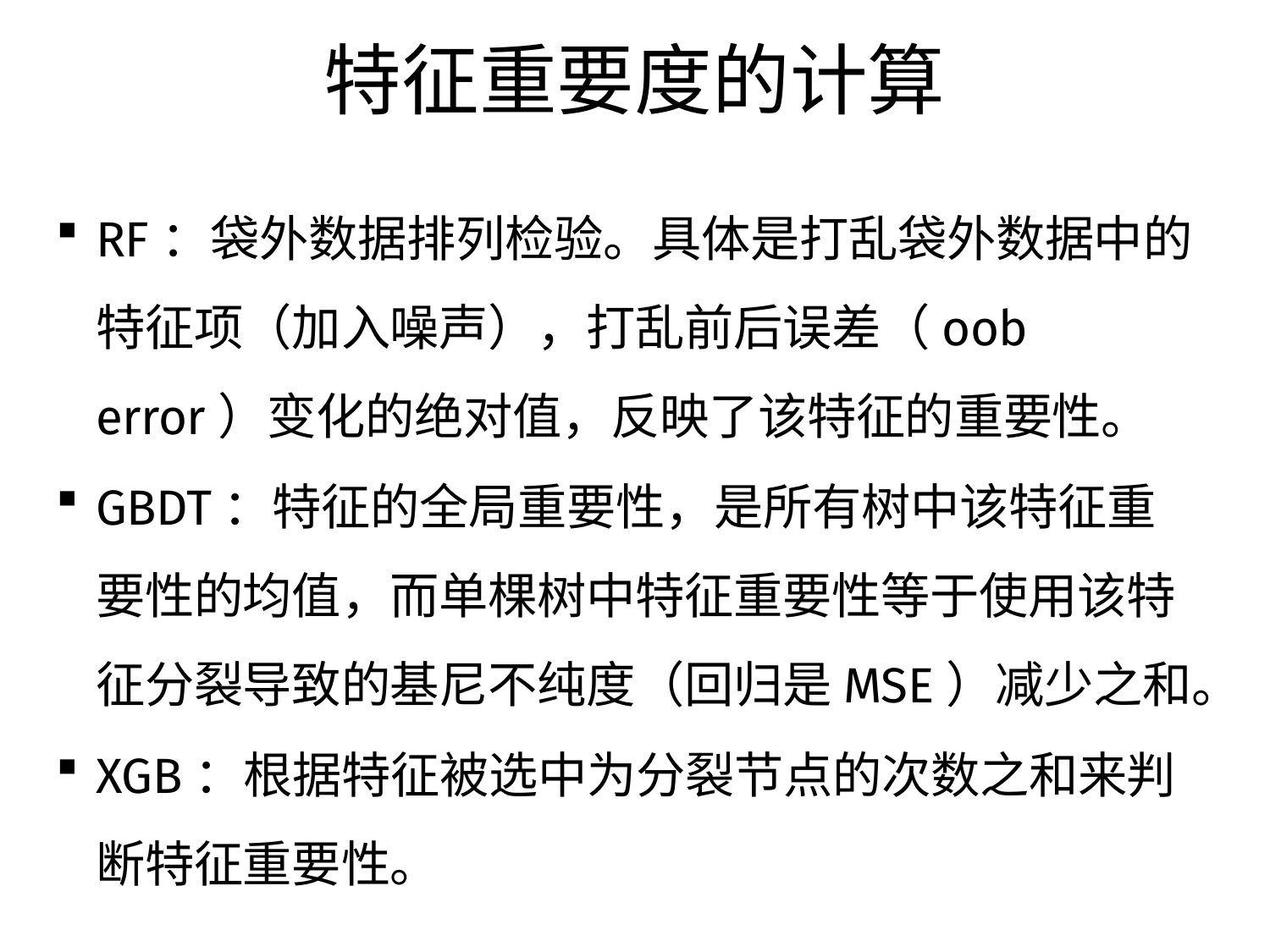

# 特征重要度的计算
RF：袋外数据排列检验。具体是打乱袋外数据中的特征项（加入噪声），打乱前后误差（oob error）变化的绝对值，反映了该特征的重要性。
GBDT：特征的全局重要性，是所有树中该特征重要性的均值，而单棵树中特征重要性等于使用该特征分裂导致的基尼不纯度（回归是MSE）减少之和。
XGB：根据特征被选中为分裂节点的次数之和来判断特征重要性。